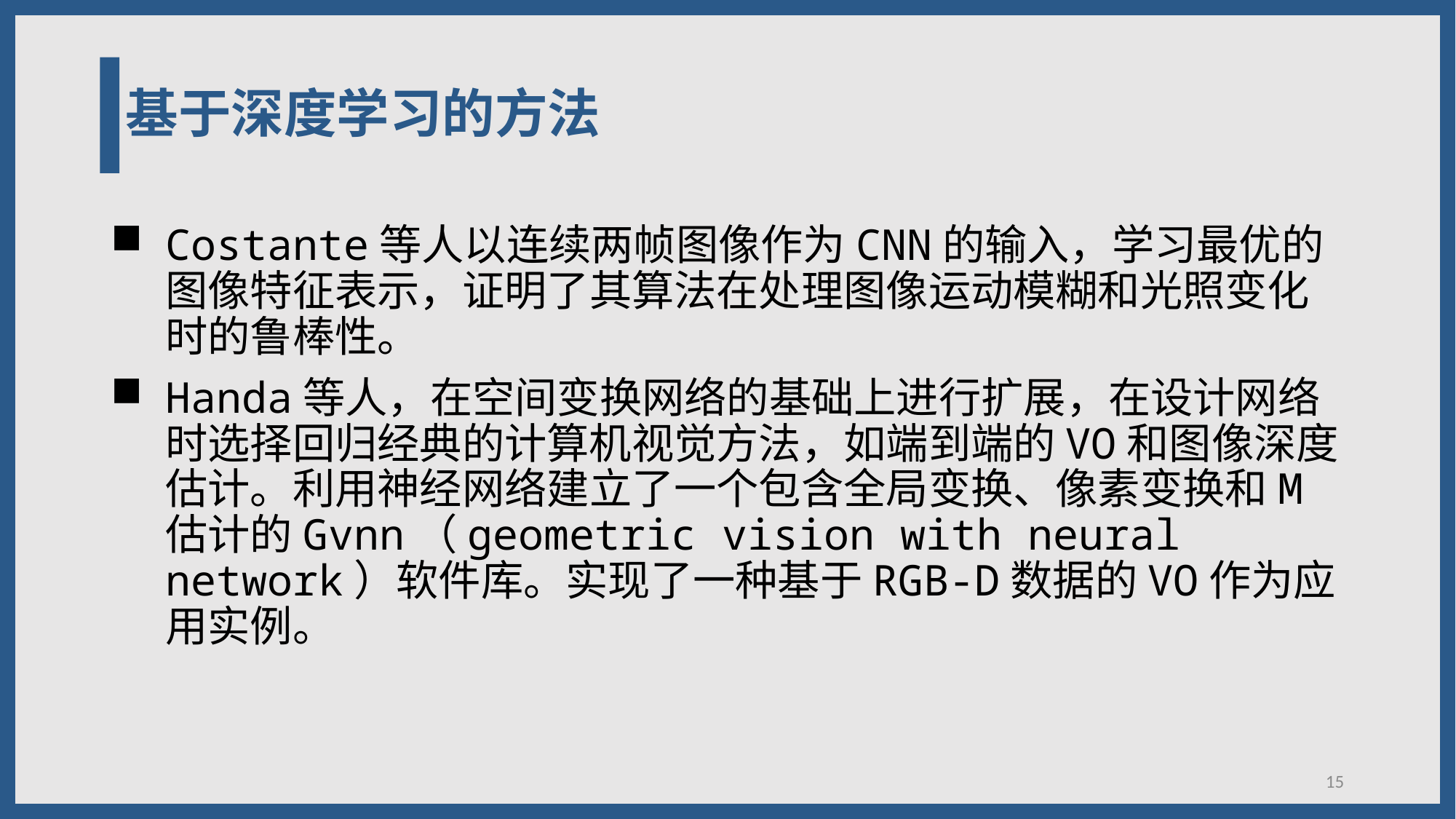

# 基于深度学习的方法
Costante等人以连续两帧图像作为CNN的输入，学习最优的图像特征表示，证明了其算法在处理图像运动模糊和光照变化时的鲁棒性。
Handa等人，在空间变换网络的基础上进行扩展，在设计网络时选择回归经典的计算机视觉方法，如端到端的VO和图像深度估计。利用神经网络建立了一个包含全局变换、像素变换和M估计的Gvnn（geometric vision with neural network）软件库。实现了一种基于RGB-D数据的VO作为应用实例。

15